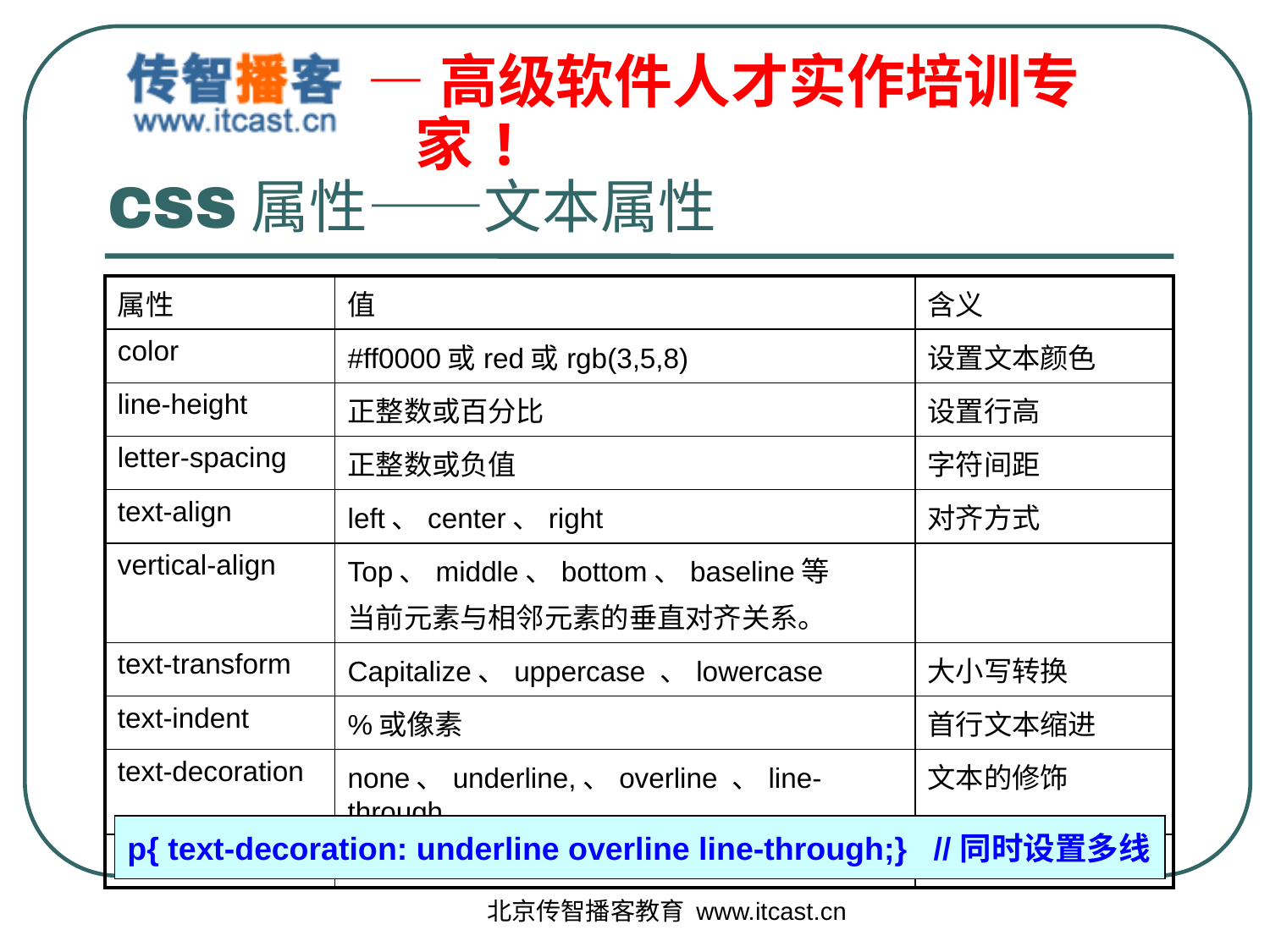

# CSS属性——文本属性
| 属性 | 值 | 含义 |
| --- | --- | --- |
| color | #ff0000或red或rgb(3,5,8) | 设置文本颜色 |
| line-height | 正整数或百分比 | 设置行高 |
| letter-spacing | 正整数或负值 | 字符间距 |
| text-align | left、center、right | 对齐方式 |
| vertical-align | Top、middle、bottom、baseline等 当前元素与相邻元素的垂直对齐关系。 |  |
| text-transform | Capitalize、uppercase 、lowercase | 大小写转换 |
| text-indent | %或像素 | 首行文本缩进 |
| text-decoration | none、underline,、overline 、line-through | 文本的修饰 |
| word-spacing | normal、length | 单词间距 |
p{ text-decoration: underline overline line-through;}   //同时设置多线